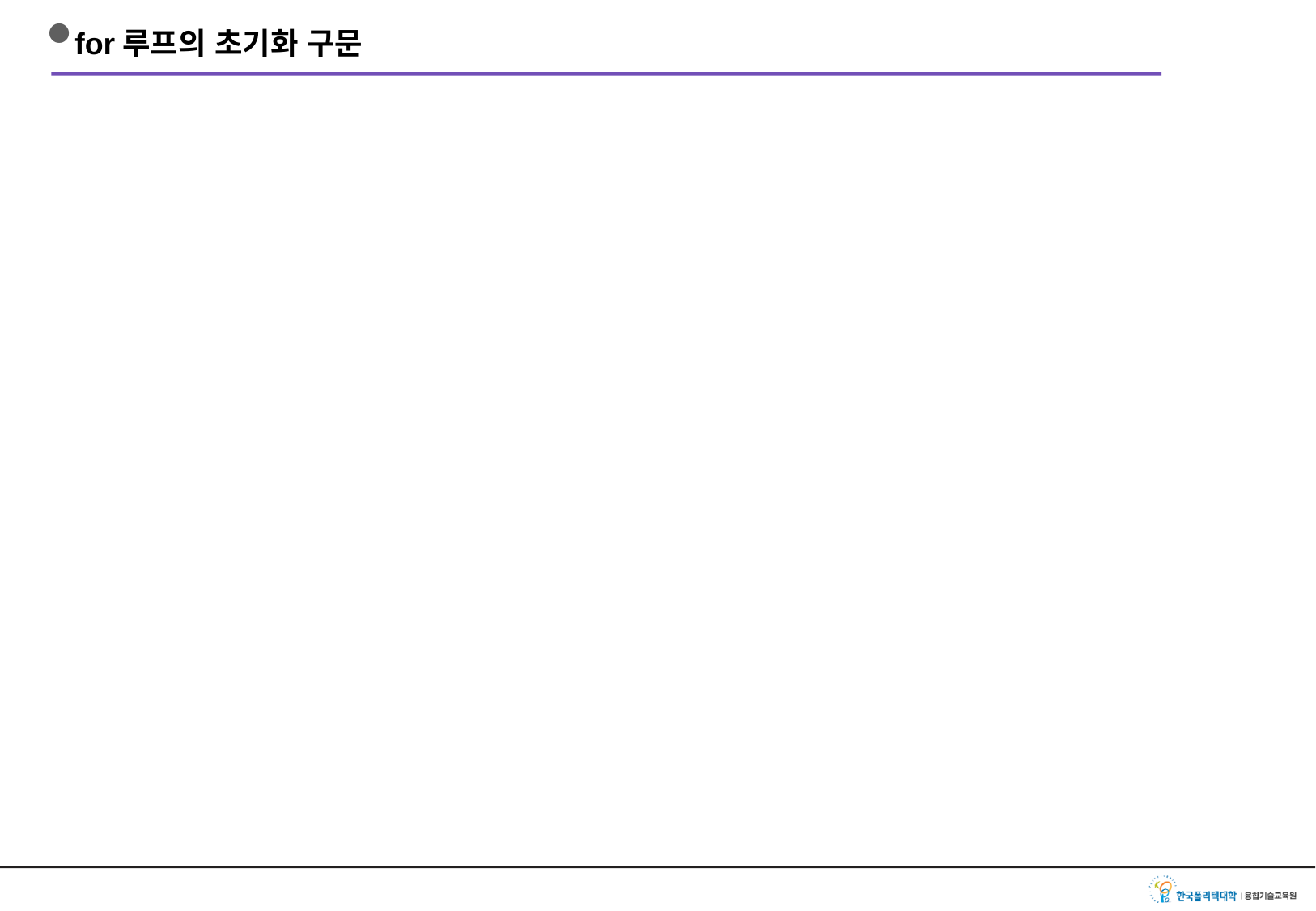

# for루프의 초기화 구문
대부분의 경우에는 내부적으로 변수의 횟수를 세기 위해서 변수를 하나 선언해서 사용
for(int i  = 0;….)
초기화 조건은 단 한번만 실행되며, 루프의 실행 여부에 관계없이 실행된다.

필요하지 않다면 생략하는 것도 가능하다.